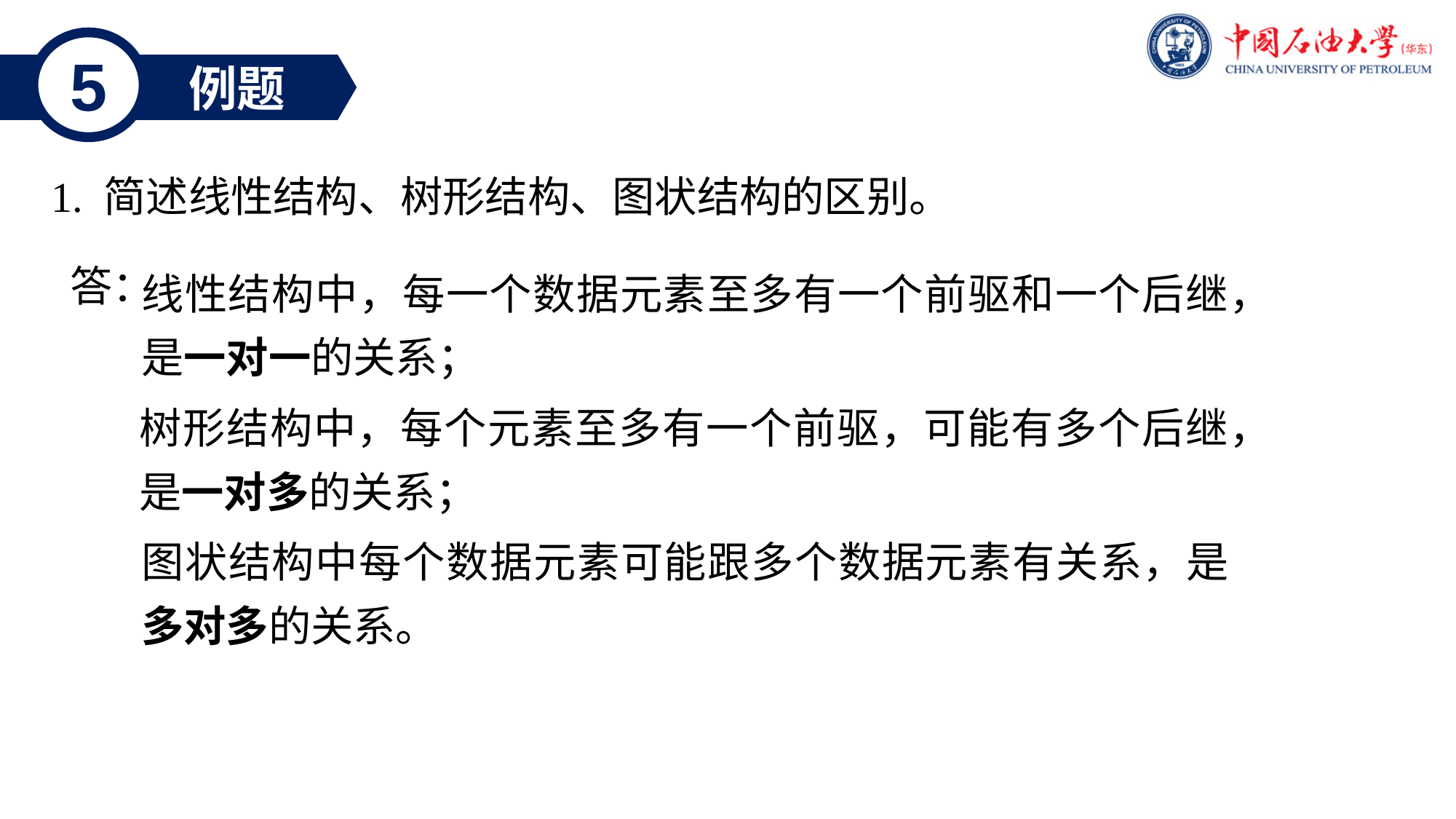

5
例题
1. 简述线性结构、树形结构、图状结构的区别。
线性结构中，每一个数据元素至多有一个前驱和一个后继，是一对一的关系；
答：
树形结构中，每个元素至多有一个前驱，可能有多个后继，是一对多的关系；
图状结构中每个数据元素可能跟多个数据元素有关系，是多对多的关系。